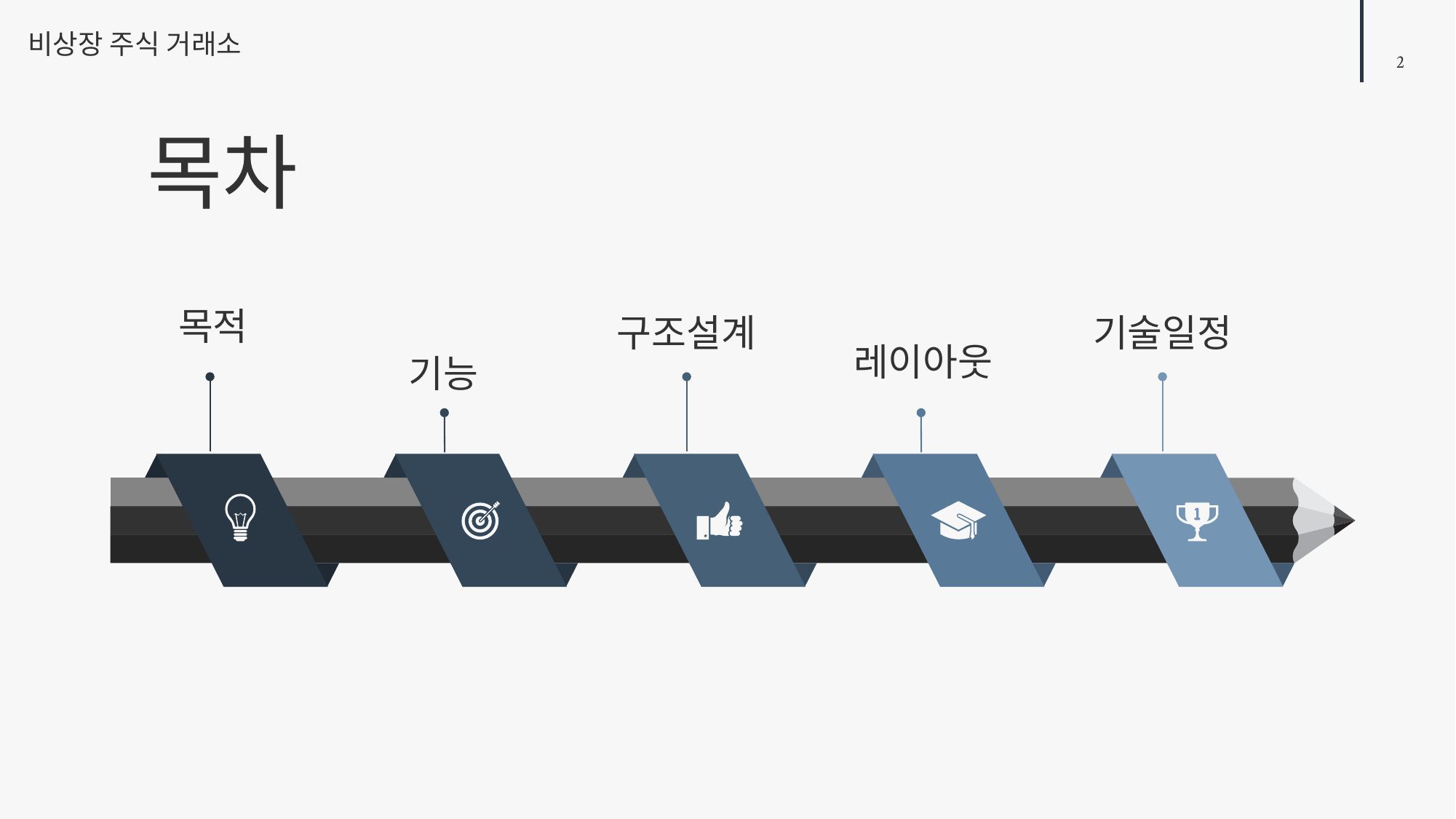

비상장 주식 거래소
목차
목적
구조설계
기술일정
레이아웃
기능